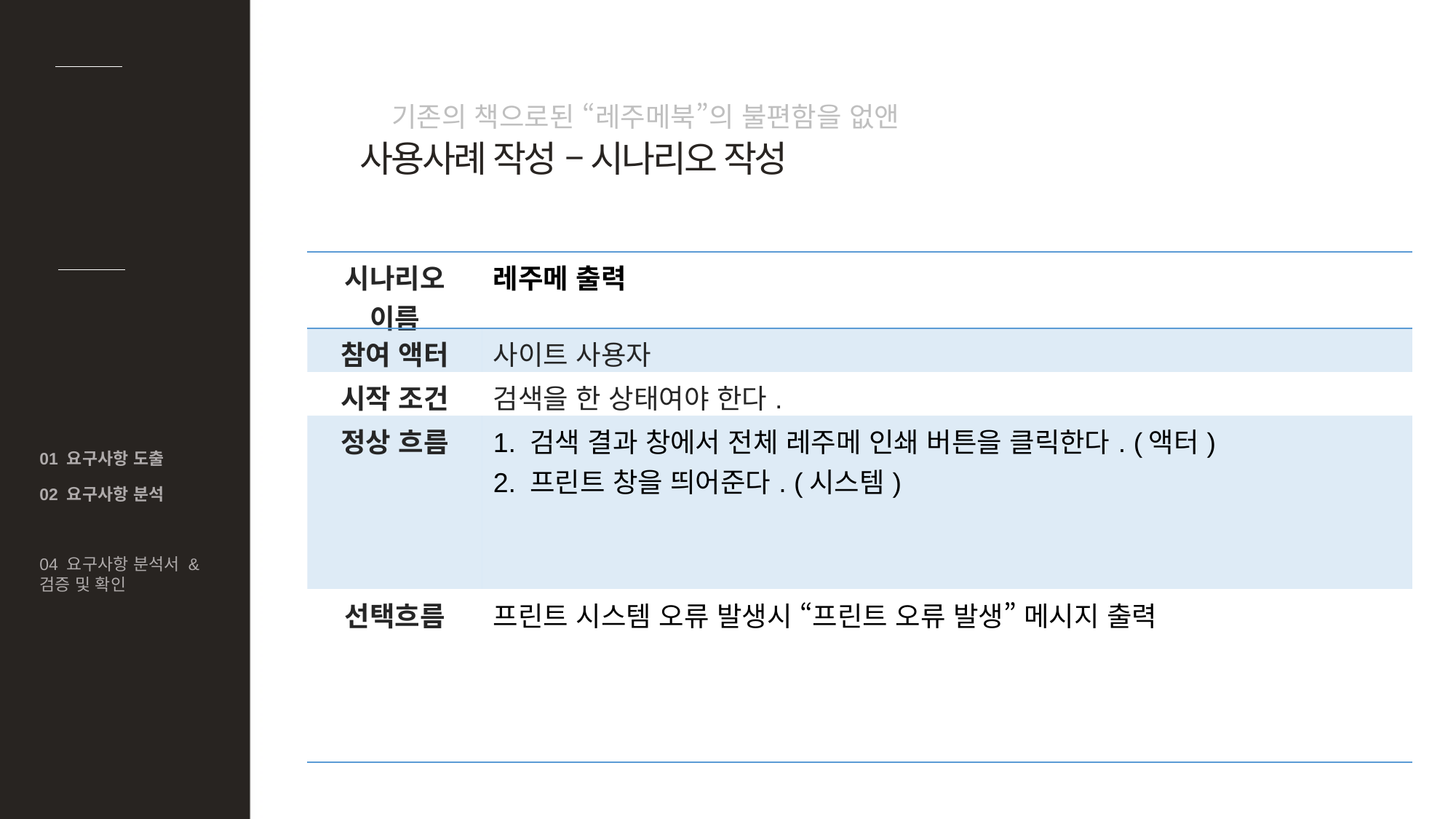

#
기존의 책으로된 “레주메북”의 불편함을 없앤
13
요구분석
사용사례 작성 – 시나리오 작성
| 시나리오 이름 | 레주메 출력 |
| --- | --- |
| 참여 액터 | 사이트 사용자 |
| 시작 조건 | 검색을 한 상태여야 한다. |
| 정상 흐름 | 1. 검색 결과 창에서 전체 레주메 인쇄 버튼을 클릭한다. (액터) 2. 프린트 창을 띄어준다. (시스템) |
| 선택흐름 | 프린트 시스템 오류 발생시 “프린트 오류 발생” 메시지 출력 |
01 요구사항 도출
02 요구사항 분석
03 사용사례 작성
04 요구사항 분석서 & 검증 및 확인